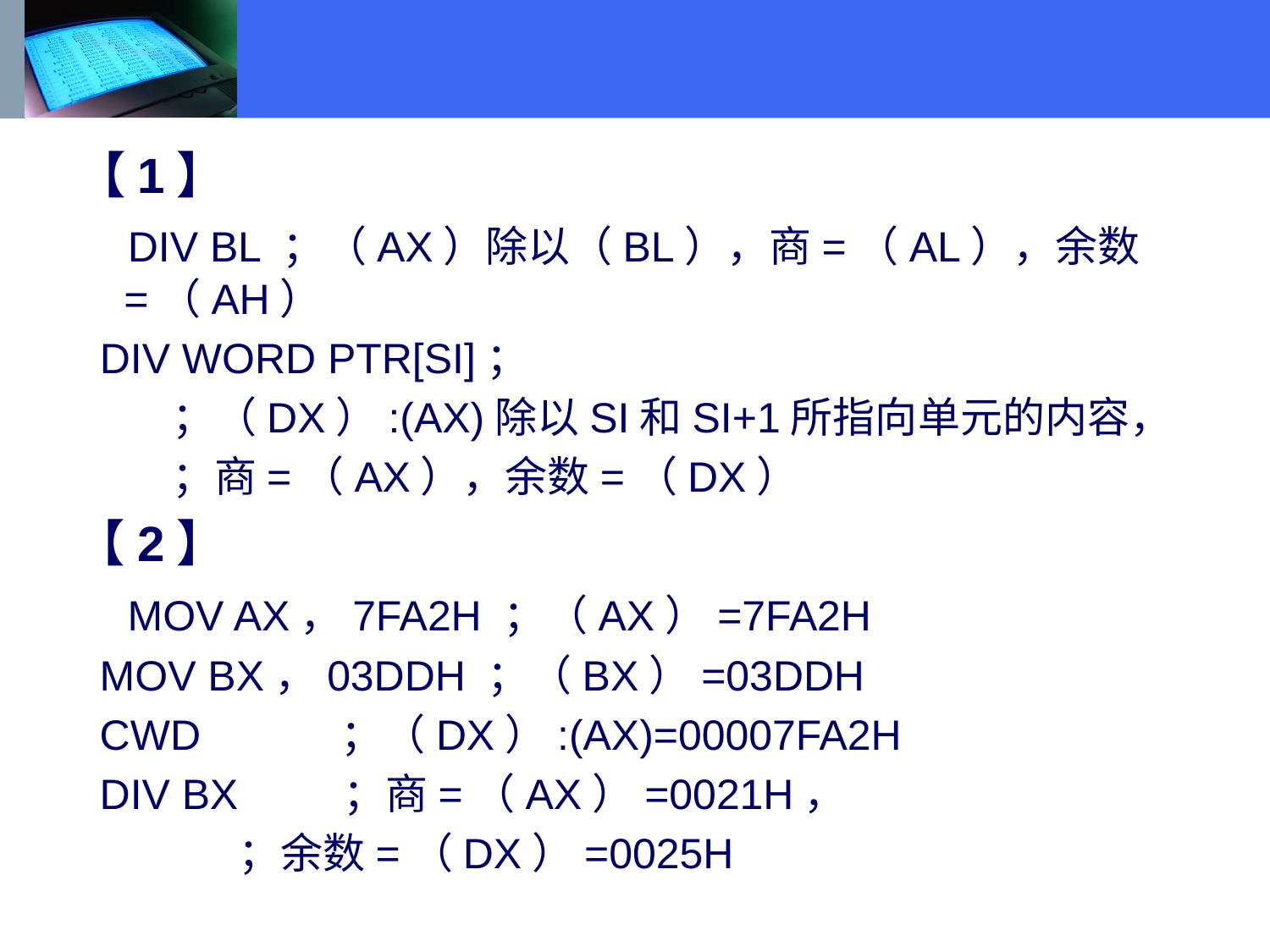

【1】
   DIV BL ；（AX）除以（BL），商=（AL），余数=（AH）
  DIV WORD PTR[SI]；
         ；（DX）:(AX)除以SI和SI+1所指向单元的内容，
         ；商=（AX），余数=（DX）

【2】
   MOV AX，7FA2H ；（AX）=7FA2H
  MOV BX，03DDH ；（BX）=03DDH
  CWD           ；（DX）:(AX)=00007FA2H
  DIV BX        ；商=（AX）=0021H，
                ；余数=（DX）=0025H